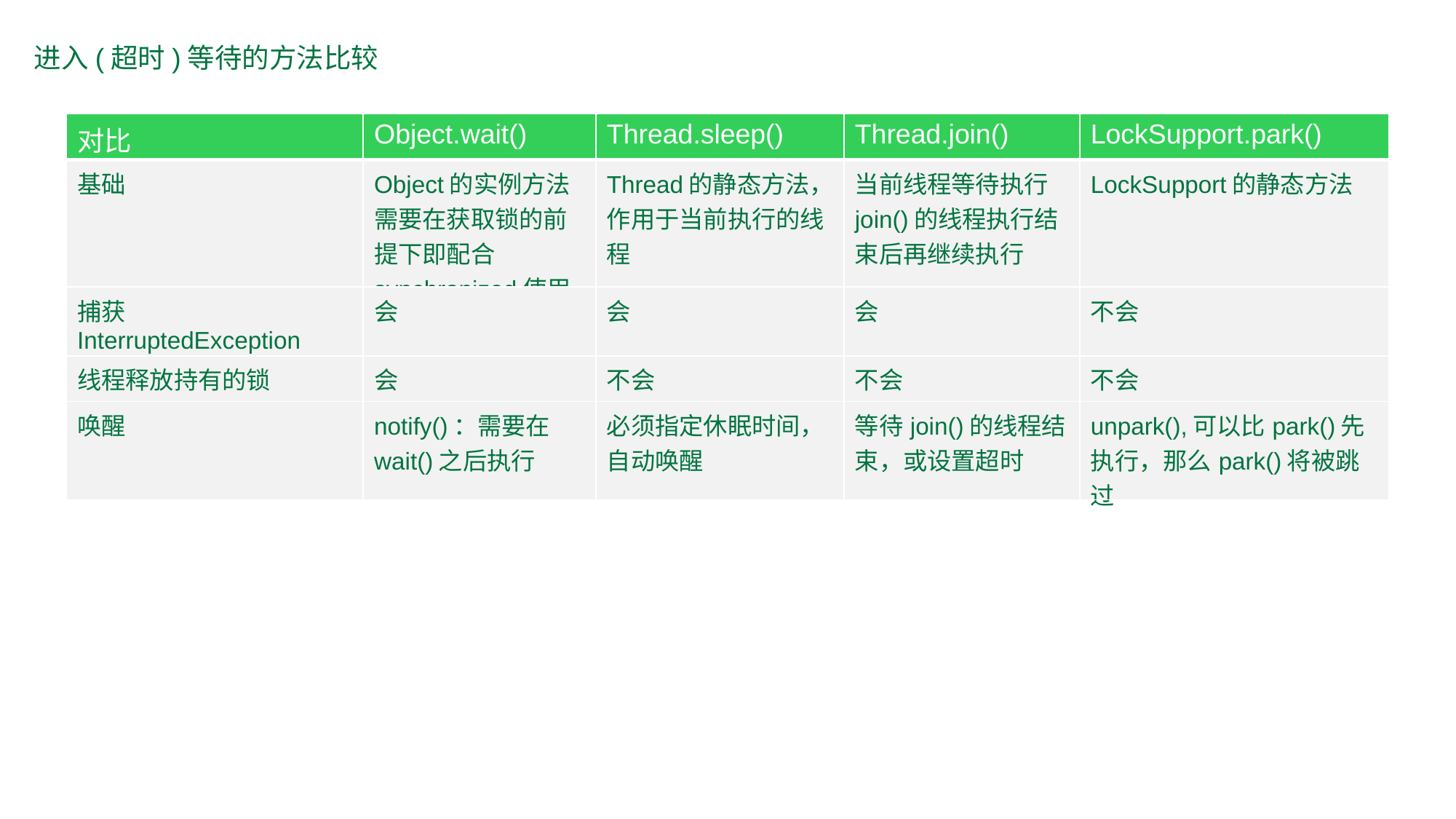

进入(超时)等待的方法比较

| 对比 | Object.wait() | Thread.sleep() | Thread.join() | LockSupport.park() |
| --- | --- | --- | --- | --- |
| 基础 | Object的实例方法 需要在获取锁的前提下即配合synchronized使用 | Thread的静态方法，作用于当前执行的线程 | 当前线程等待执行join()的线程执行结束后再继续执行 | LockSupport的静态方法 |
| 捕获InterruptedException | 会 | 会 | 会 | 不会 |
| 线程释放持有的锁 | 会 | 不会 | 不会 | 不会 |
| 唤醒 | notify()：需要在wait()之后执行 | 必须指定休眠时间，自动唤醒 | 等待join()的线程结束，或设置超时 | unpark(),可以比park()先执行，那么park()将被跳过 |